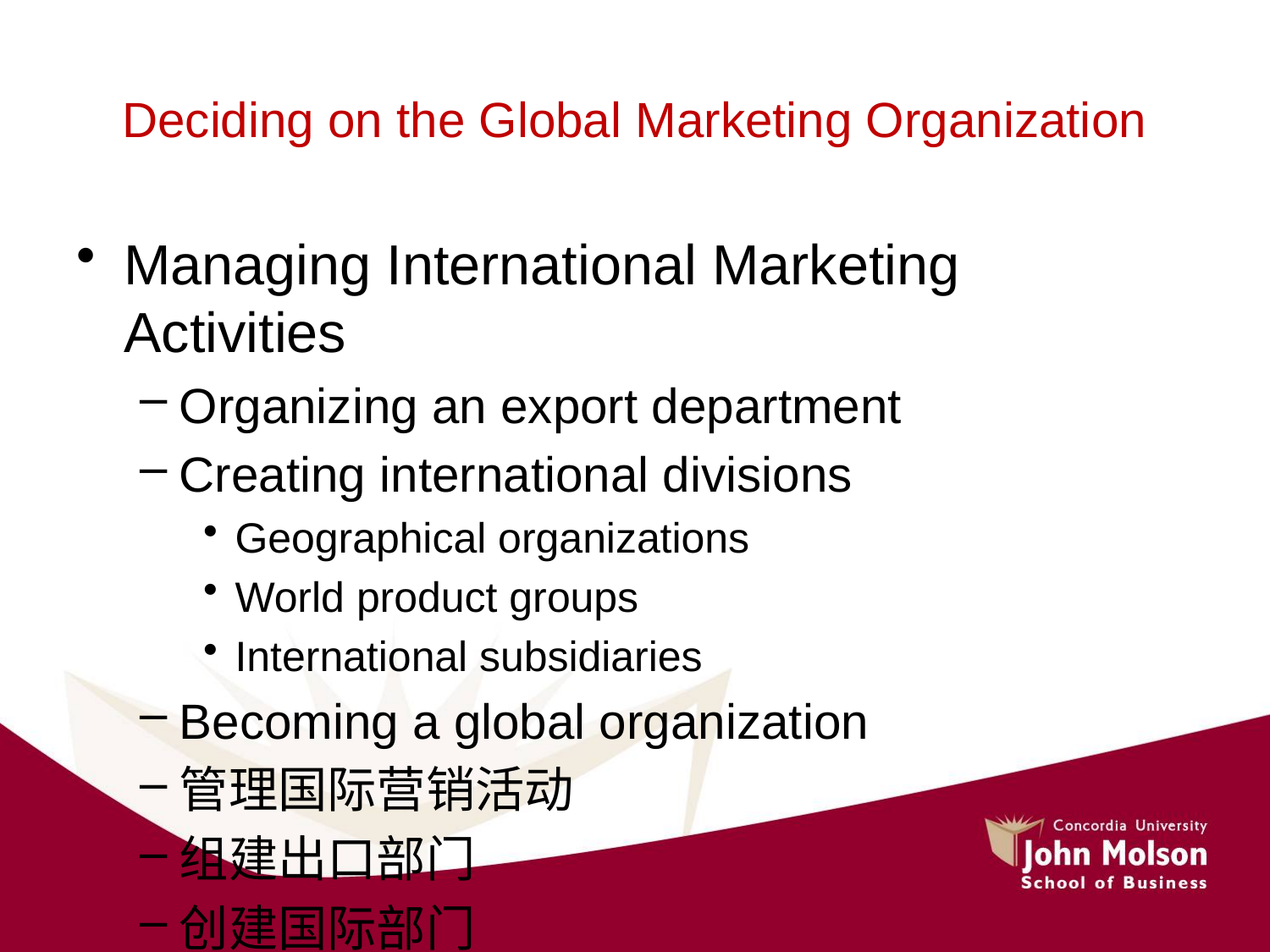

# Deciding on the Global Marketing Organization
Managing International Marketing Activities
Organizing an export department
Creating international divisions
Geographical organizations
World product groups
International subsidiaries
Becoming a global organization
管理国际营销活动
组建出口部门
创建国际部门
地理组织
世界产品组
国际子公司
成为全球性组织